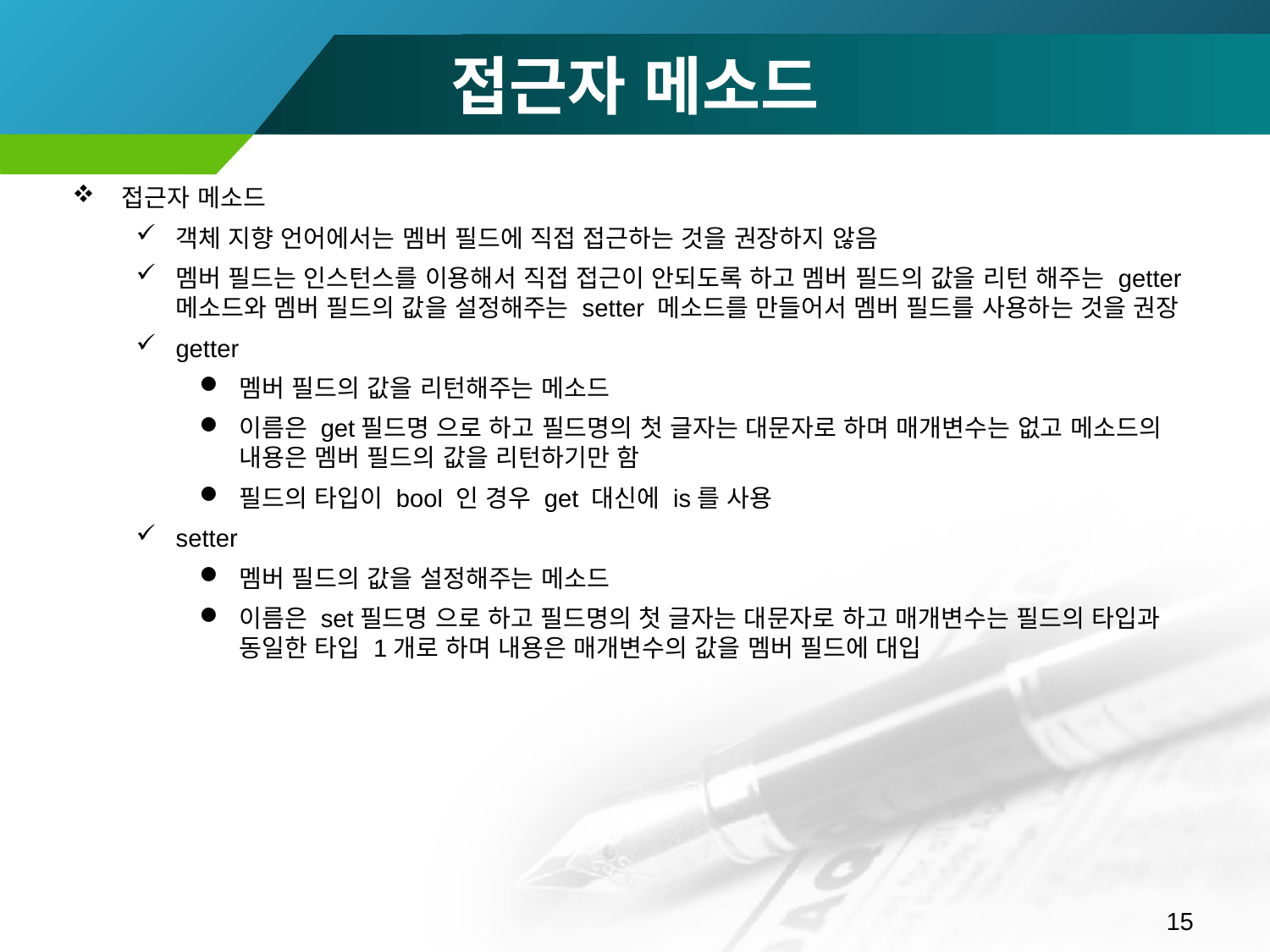

# 접근자 메소드
   접근자 메소드
객체 지향 언어에서는 멤버 필드에 직접 접근하는 것을 권장하지 않음
멤버 필드는 인스턴스를 이용해서 직접 접근이 안되도록 하고 멤버 필드의 값을 리턴 해주는 getter 메소드와 멤버 필드의 값을 설정해주는 setter 메소드를 만들어서 멤버 필드를 사용하는 것을 권장
getter
멤버 필드의 값을 리턴해주는 메소드
이름은 get필드명 으로 하고 필드명의 첫 글자는 대문자로 하며 매개변수는 없고 메소드의 내용은 멤버 필드의 값을 리턴하기만 함
필드의 타입이 bool 인 경우 get 대신에 is를 사용
setter
멤버 필드의 값을 설정해주는 메소드
이름은 set필드명 으로 하고 필드명의 첫 글자는 대문자로 하고 매개변수는 필드의 타입과 동일한 타입 1개로 하며 내용은 매개변수의 값을 멤버 필드에 대입
15